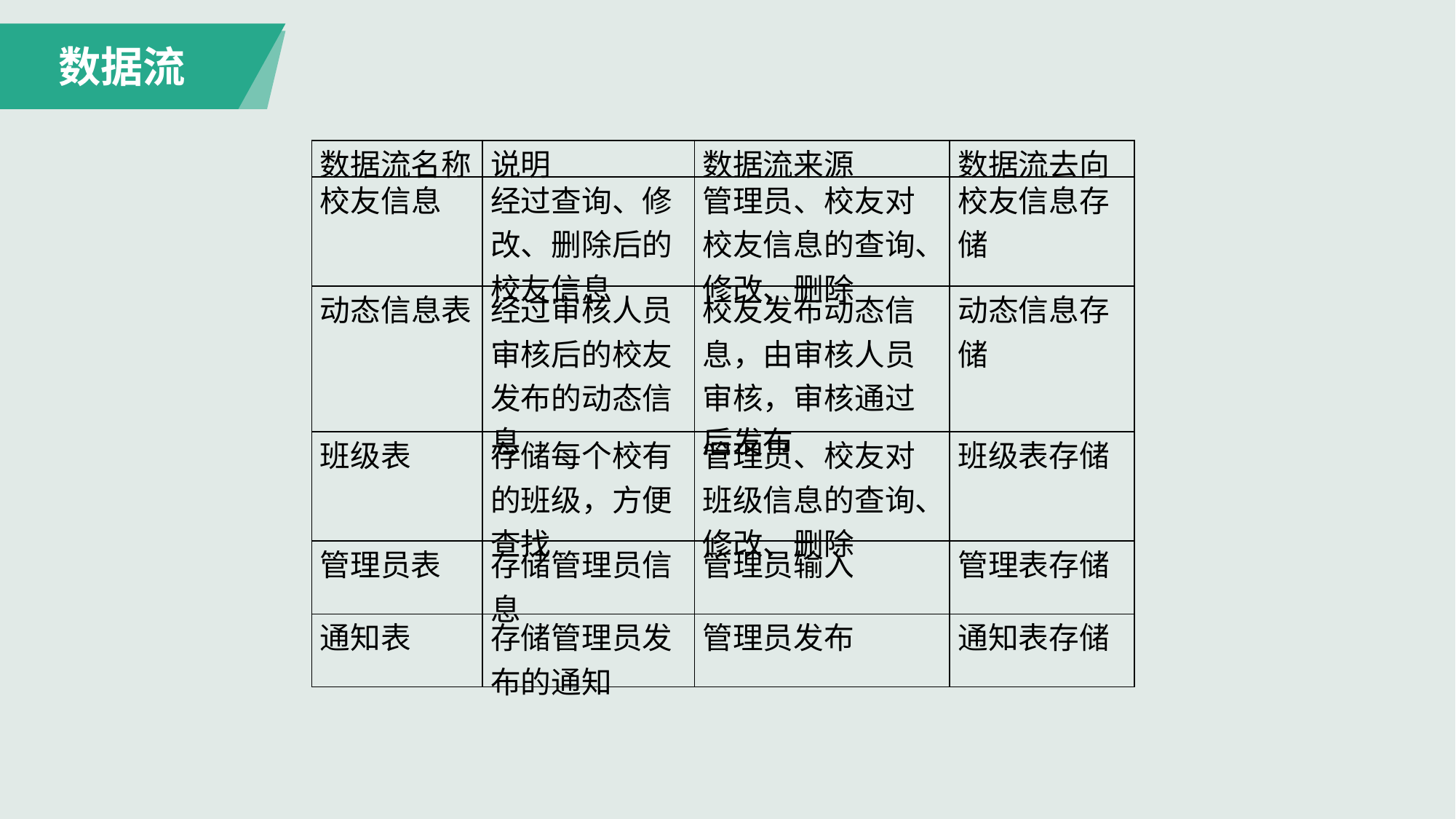

数据流
| 数据流名称 | 说明 | 数据流来源 | 数据流去向 |
| --- | --- | --- | --- |
| 校友信息 | 经过查询、修改、删除后的校友信息 | 管理员、校友对校友信息的查询、修改、删除 | 校友信息存储 |
| 动态信息表 | 经过审核人员审核后的校友发布的动态信息 | 校友发布动态信息，由审核人员审核，审核通过后发布 | 动态信息存储 |
| 班级表 | 存储每个校有的班级，方便查找 | 管理员、校友对班级信息的查询、修改、删除 | 班级表存储 |
| 管理员表 | 存储管理员信息 | 管理员输入 | 管理表存储 |
| 通知表 | 存储管理员发布的通知 | 管理员发布 | 通知表存储 |